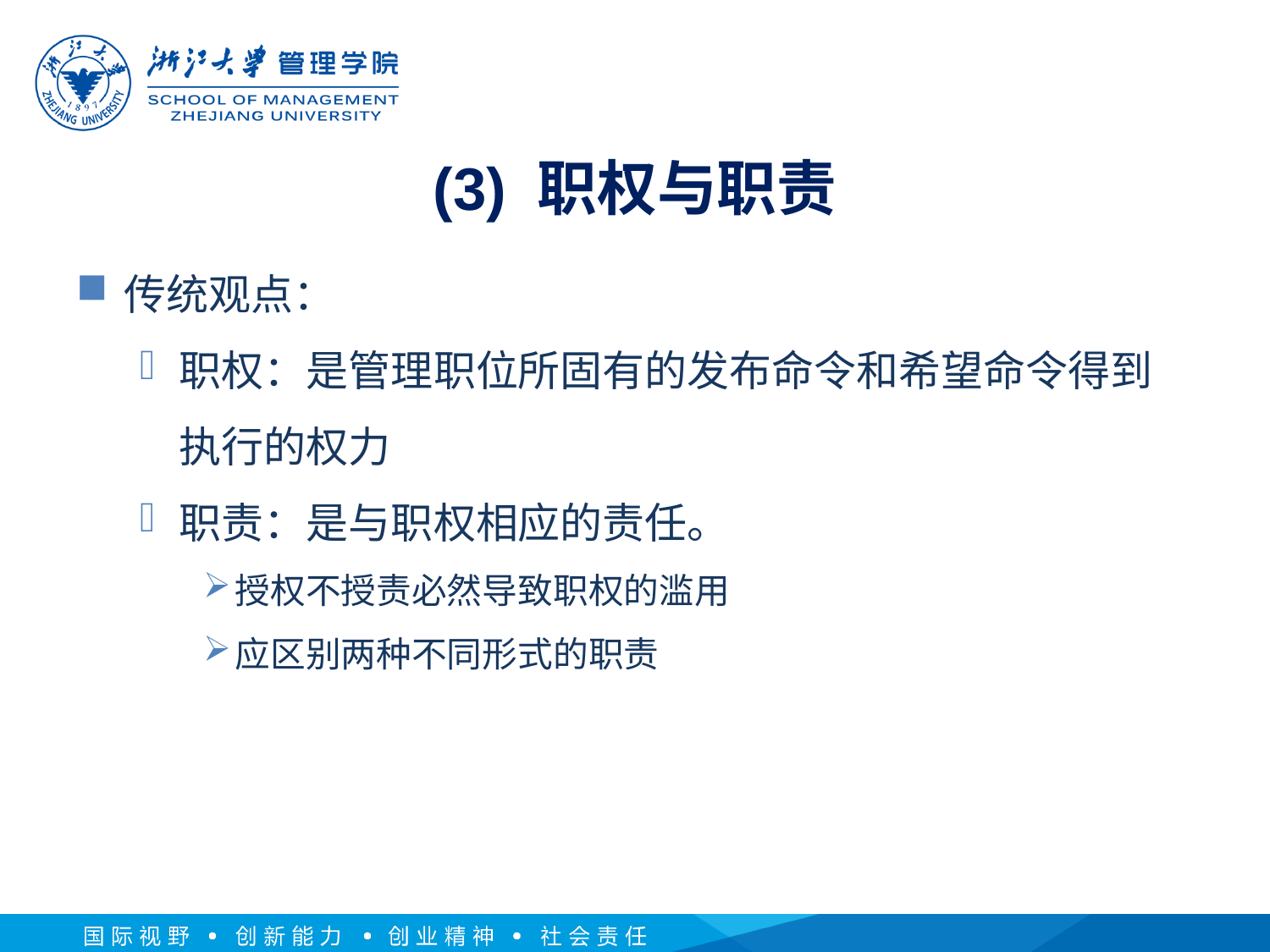

# (3) 职权与职责
传统观点：
职权：是管理职位所固有的发布命令和希望命令得到执行的权力
职责：是与职权相应的责任。
授权不授责必然导致职权的滥用
应区别两种不同形式的职责